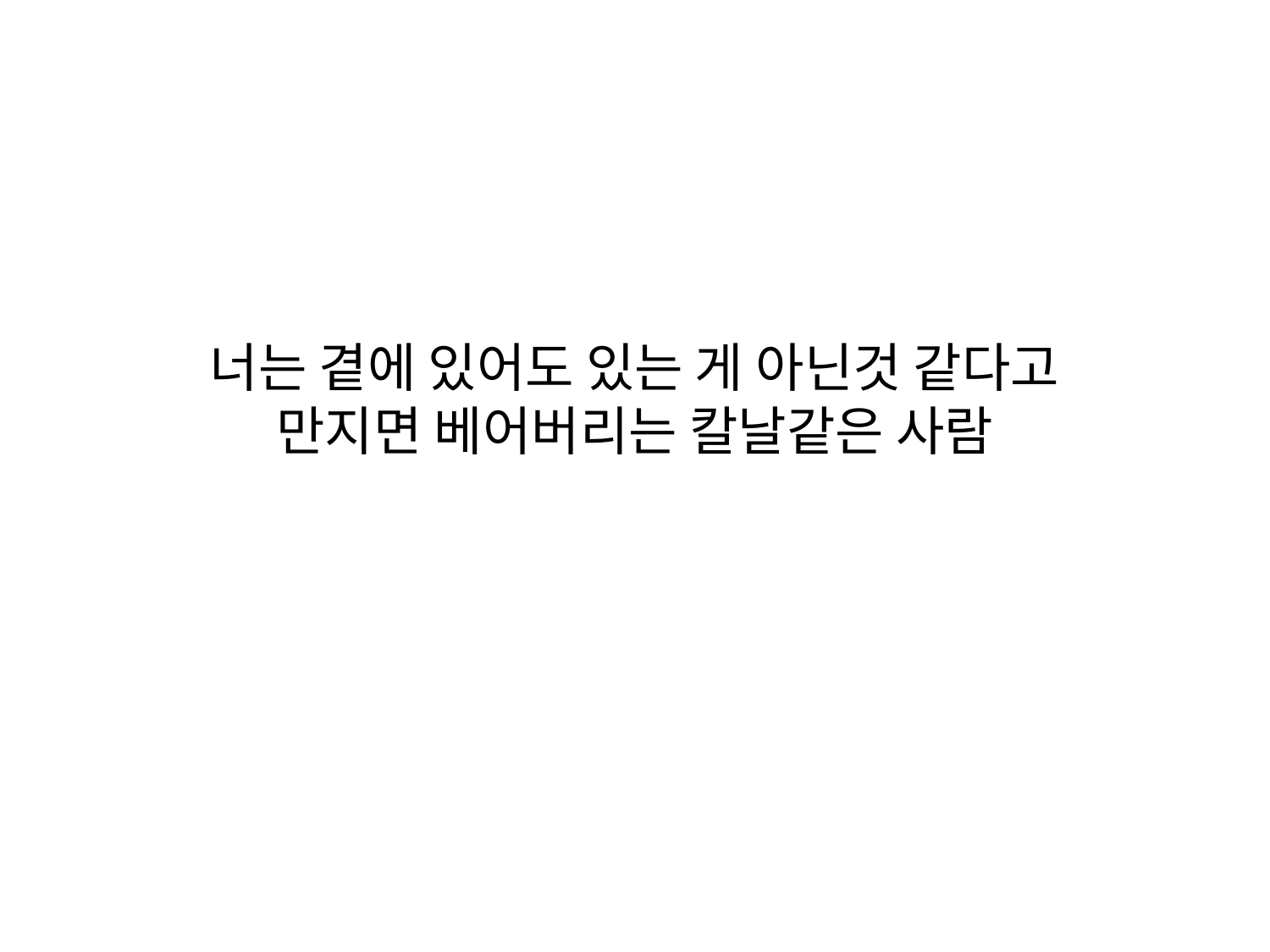

# 너는 곁에 있어도 있는 게 아닌것 같다고 만지면 베어버리는 칼날같은 사람